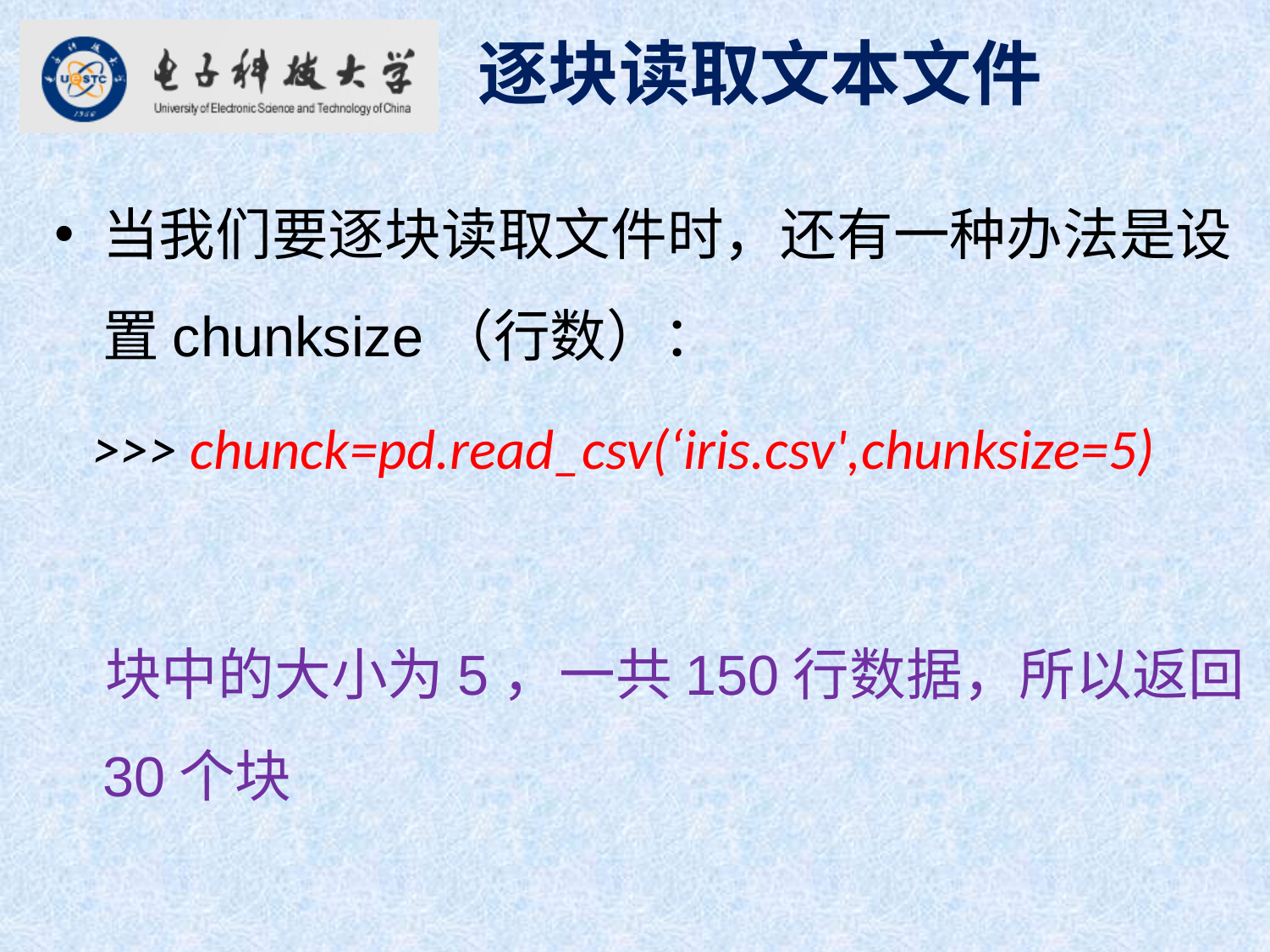

逐块读取文本文件
当我们要逐块读取文件时，还有一种办法是设置chunksize（行数）：
   >>> chunck=pd.read_csv(‘iris.csv',chunksize=5)

块中的大小为5，一共150行数据，所以返回30个块